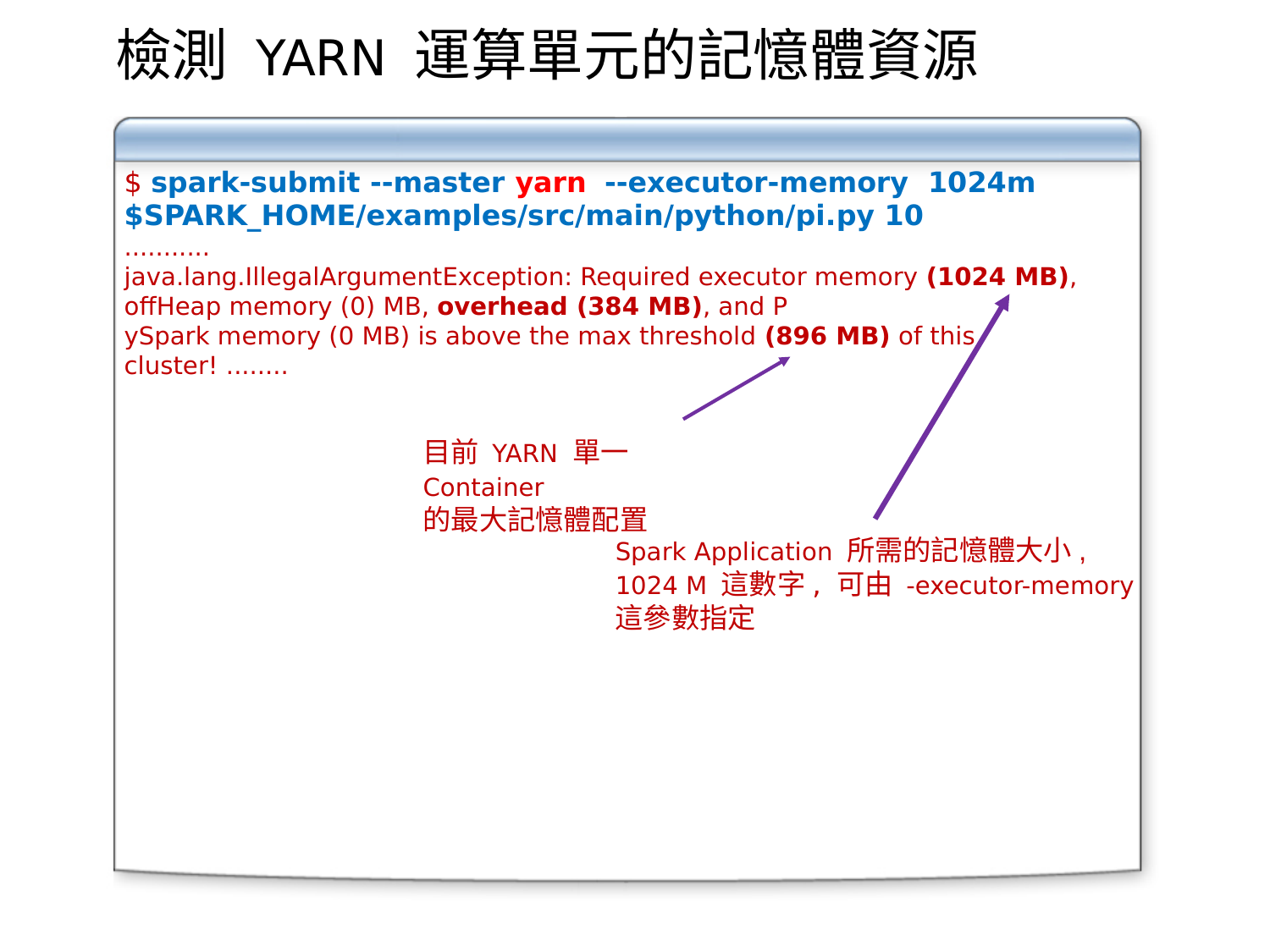

檢測 YARN 運算單元的記憶體資源
$ spark-submit --master yarn  --executor-memory  1024m $SPARK_HOME/examples/src/main/python/pi.py 10
...........
java.lang.IllegalArgumentException: Required executor memory (1024 MB), offHeap memory (0) MB, overhead (384 MB), and P
ySpark memory (0 MB) is above the max threshold (896 MB) of this cluster! ........

目前 YARN 單一 Container
的最大記憶體配置
Spark Application 所需的記憶體大小, 1024 M 這數字, 可由 -executor-memory 這參數指定